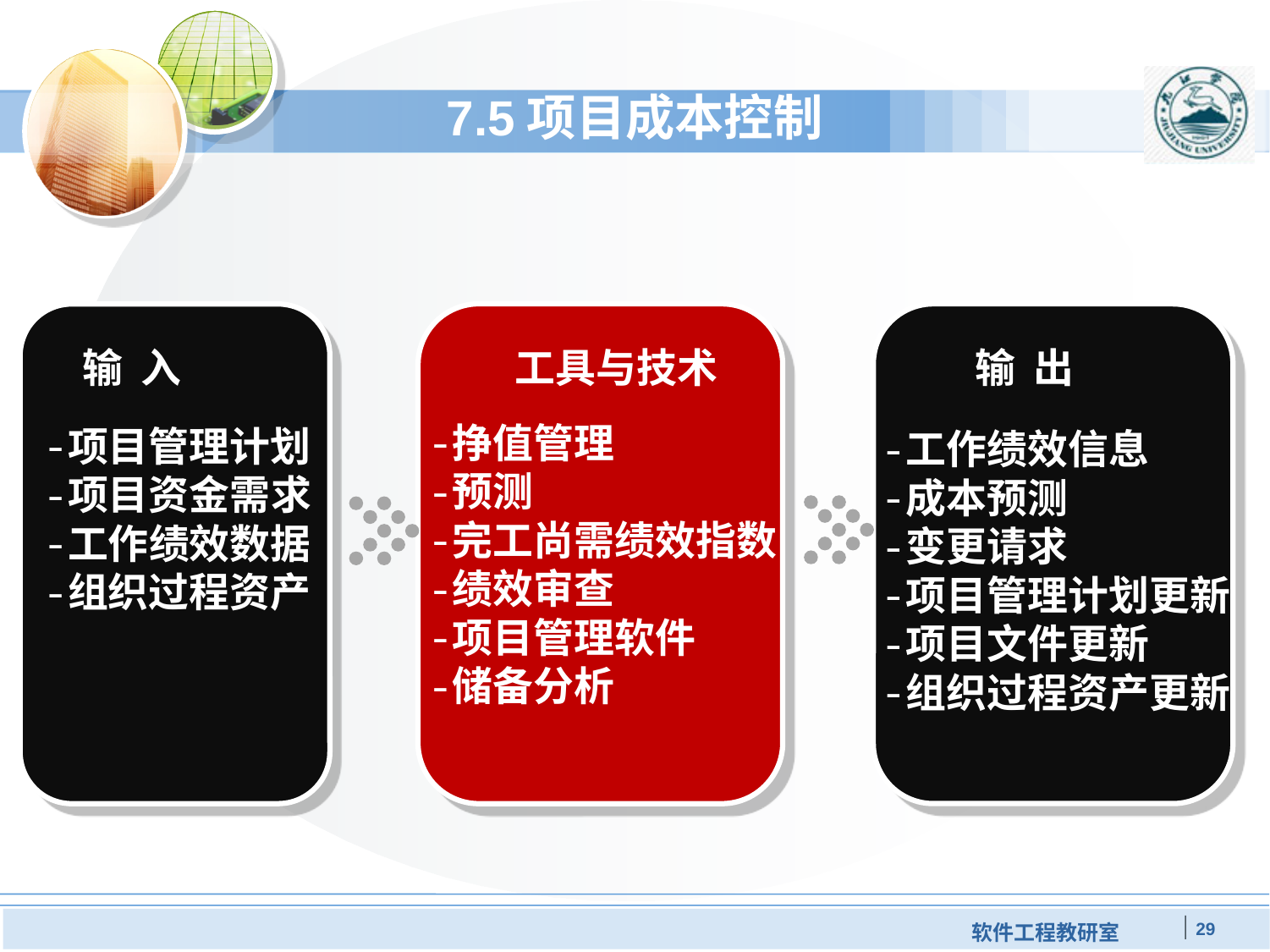

# 7.5项目成本控制

  输 入
  输  入
工具与技术
  输  出
挣值管理
预测
完工尚需绩效指数
绩效审查
项目管理软件
储备分析
项目管理计
项目资金需求
工作绩效数据
组织过程资产
项目管理计划
项目资金需求
工作绩效数据
组织过程资产
工作绩效信息
成本预测
变更请求
项目管理计划更新
项目文件更新
组织过程资产更新